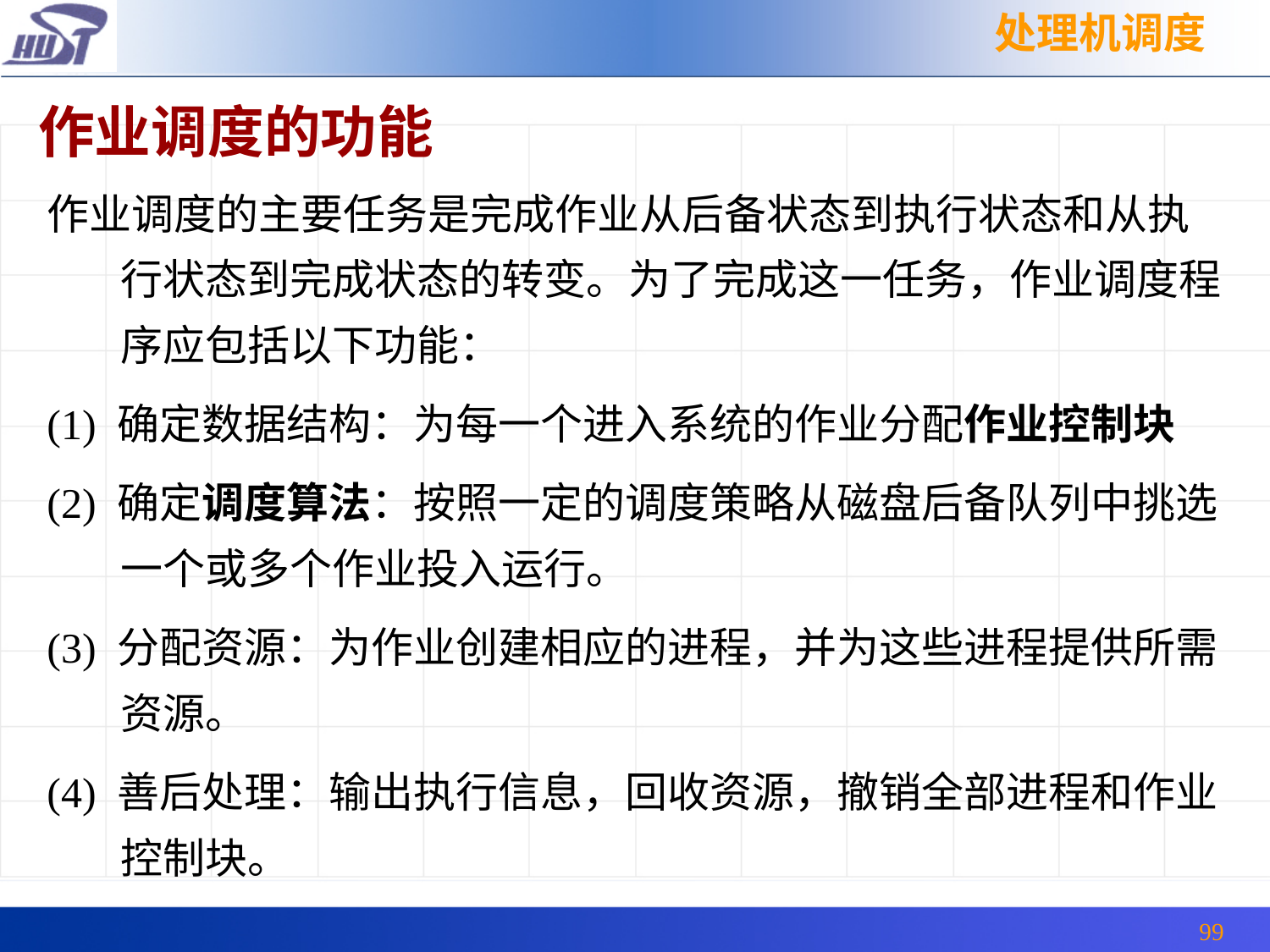

处理机调度
作业调度的功能
作业调度的主要任务是完成作业从后备状态到执行状态和从执行状态到完成状态的转变。为了完成这一任务，作业调度程序应包括以下功能：
(1) 确定数据结构：为每一个进入系统的作业分配作业控制块
(2) 确定调度算法：按照一定的调度策略从磁盘后备队列中挑选一个或多个作业投入运行。
(3) 分配资源：为作业创建相应的进程，并为这些进程提供所需资源。
(4) 善后处理：输出执行信息，回收资源，撤销全部进程和作业控制块。
99